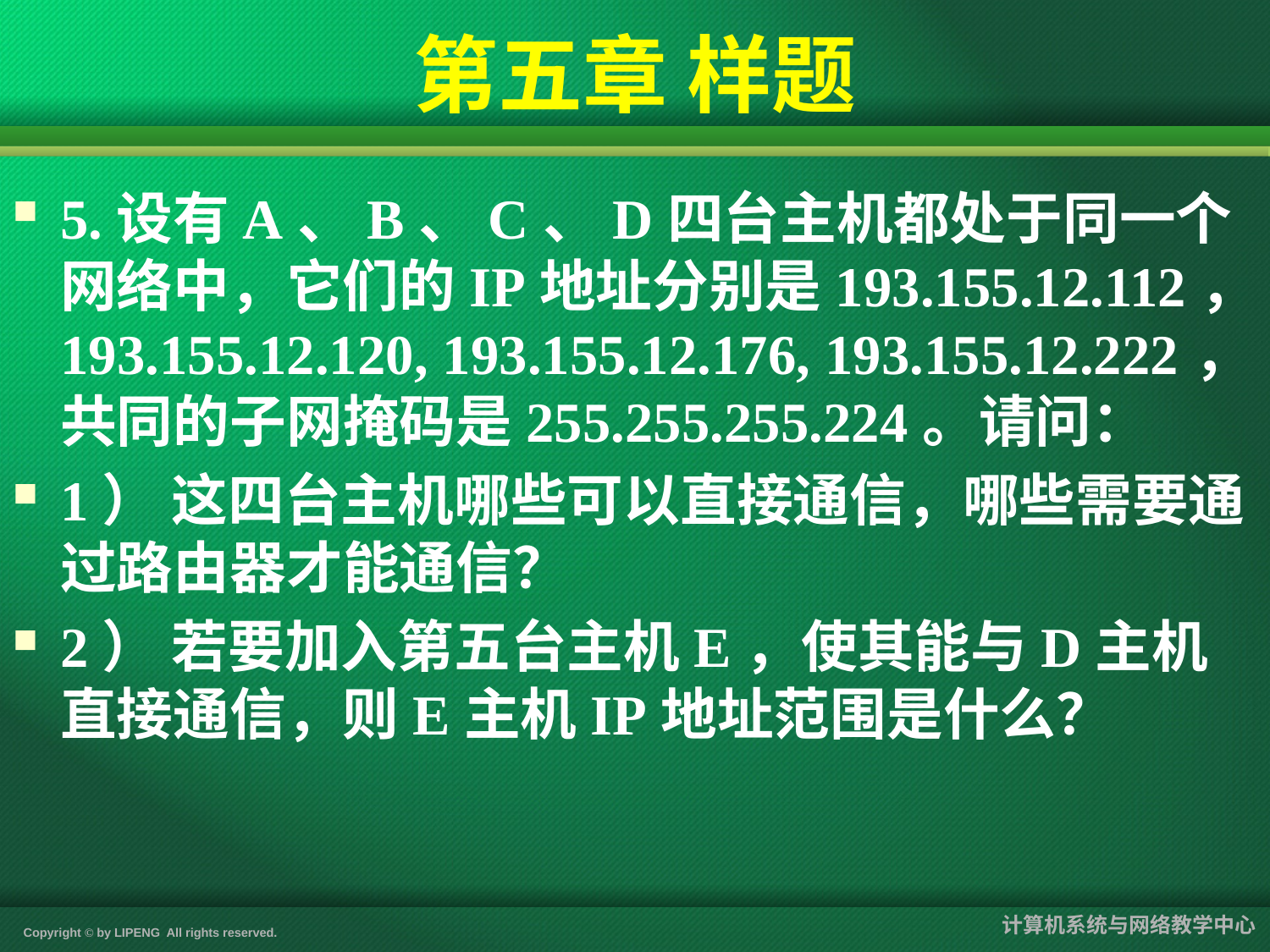

# 第五章 样题
5.设有A、B、C、D四台主机都处于同一个网络中，它们的IP地址分别是193.155.12.112，193.155.12.120, 193.155.12.176, 193.155.12.222，共同的子网掩码是255.255.255.224。请问：
1） 这四台主机哪些可以直接通信，哪些需要通过路由器才能通信？
2） 若要加入第五台主机E，使其能与D主机直接通信，则E主机IP地址范围是什么？